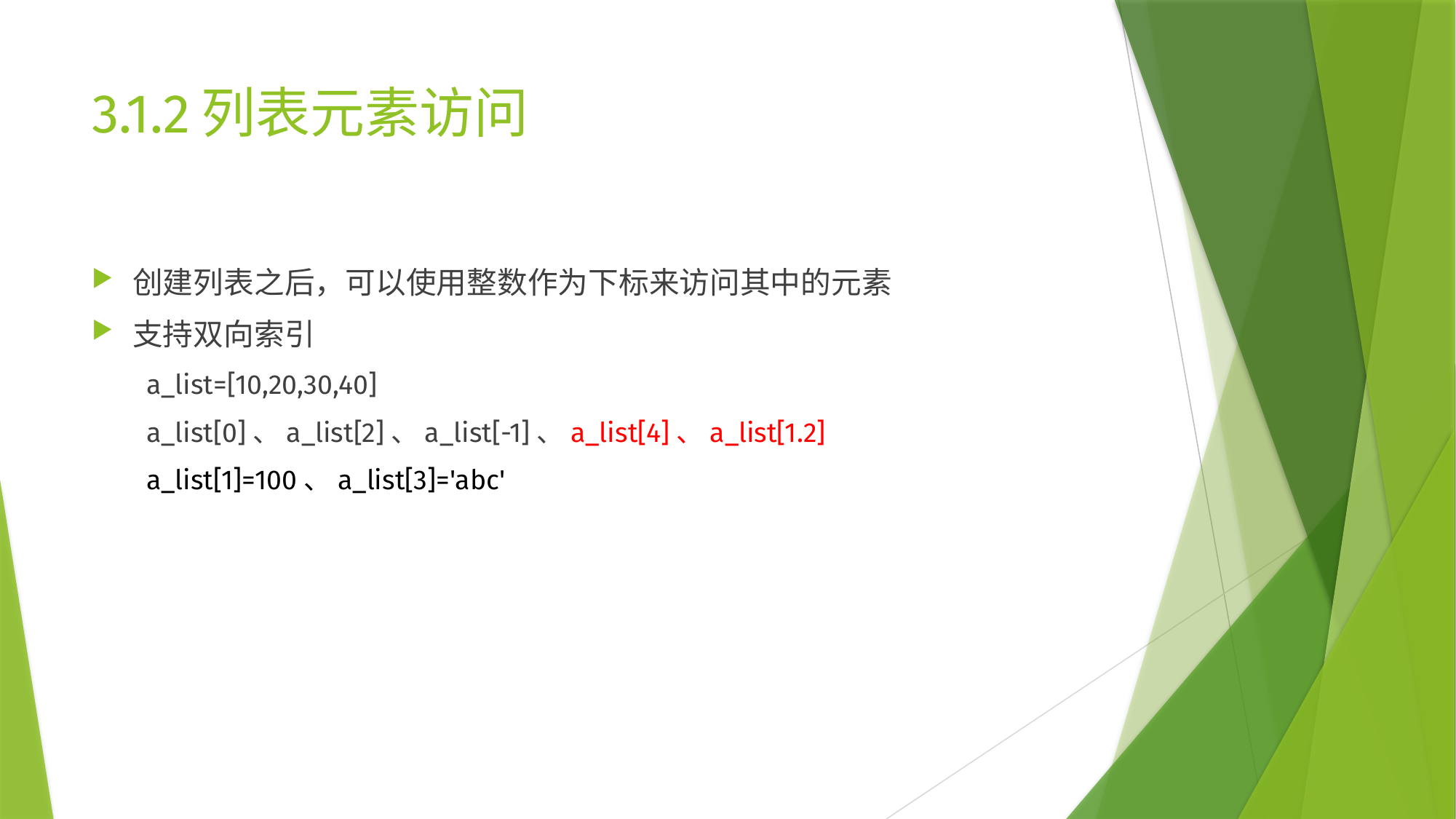

# 3.1.2	列表元素访问
创建列表之后，可以使用整数作为下标来访问其中的元素
支持双向索引
a_list=[10,20,30,40]
a_list[0]、a_list[2]、a_list[-1]、a_list[4]、a_list[1.2]
a_list[1]=100、a_list[3]='abc'